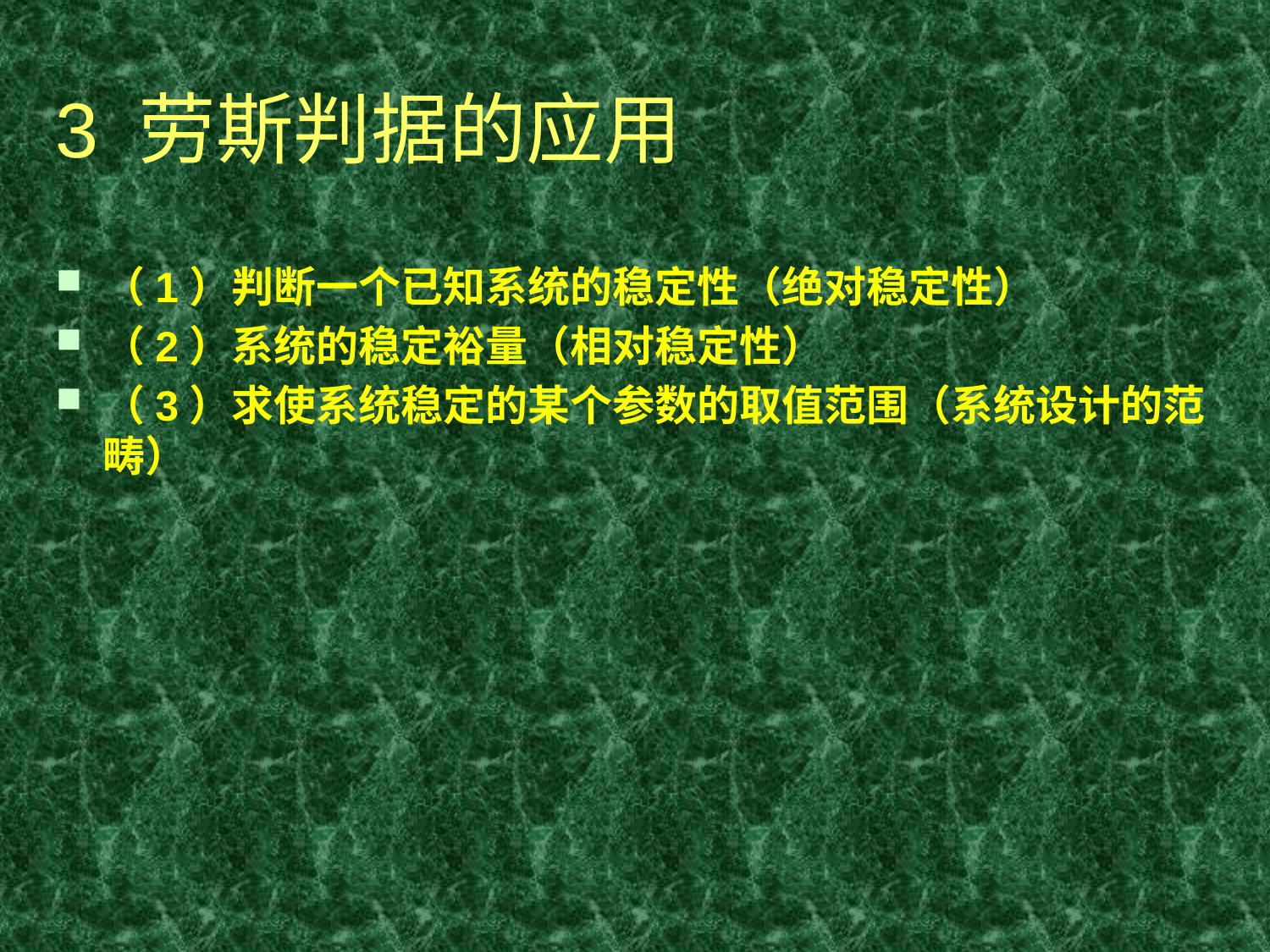

# 3 劳斯判据的应用
（1）判断一个已知系统的稳定性（绝对稳定性）
（2）系统的稳定裕量（相对稳定性）
（3）求使系统稳定的某个参数的取值范围（系统设计的范畴）